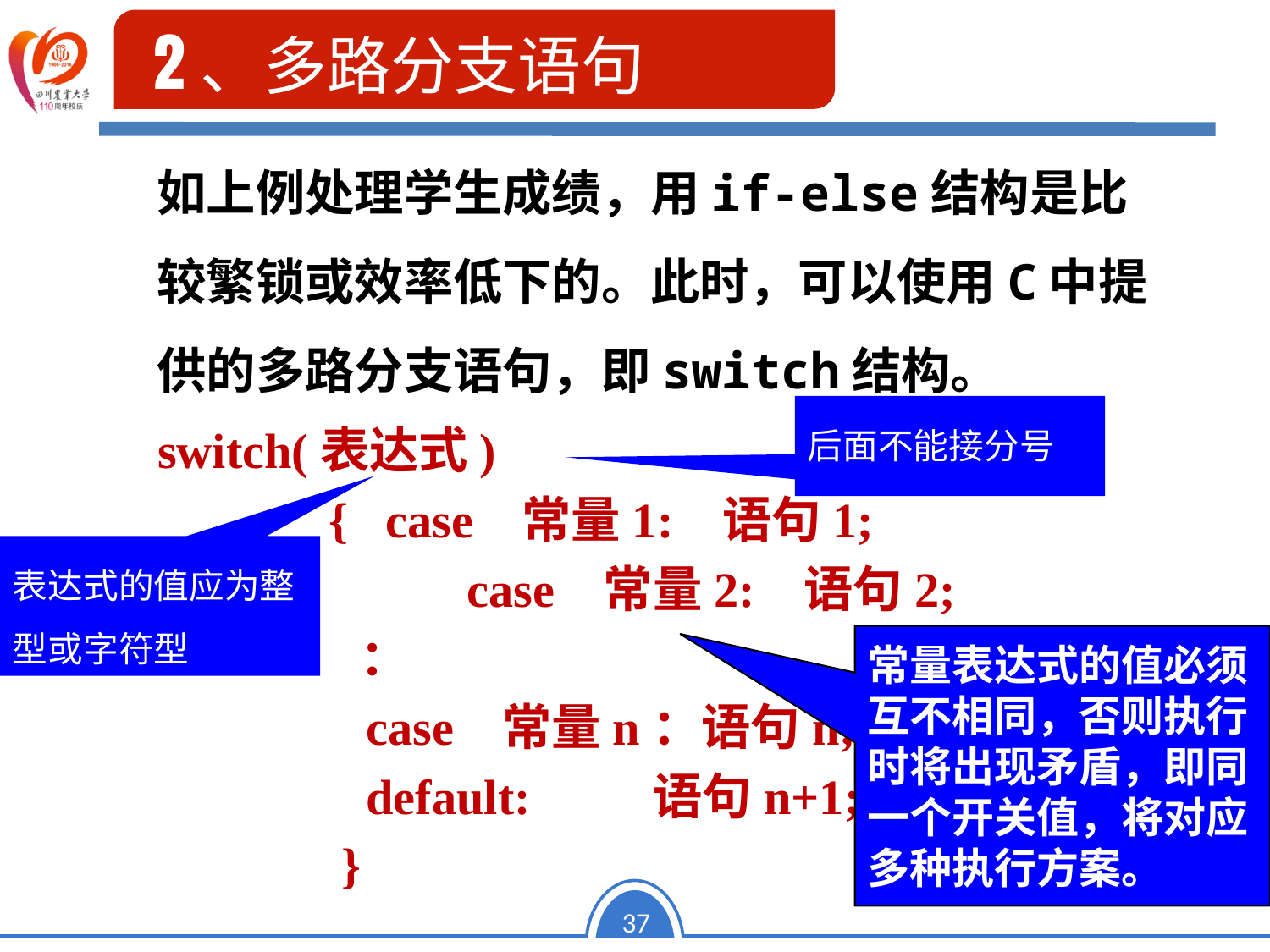

2、多路分支语句
如上例处理学生成绩，用if-else结构是比较繁锁或效率低下的。此时，可以使用C中提供的多路分支语句，即switch结构。
后面不能接分号
switch(表达式)
              {   case   常量1:   语句1;
		        case   常量2:   语句2;
                 ：
                 case   常量n：语句n;
                 default:         语句n+1;
               }

表达式的值应为整型或字符型
常量表达式的值必须互不相同，否则执行时将出现矛盾，即同一个开关值，将对应多种执行方案。